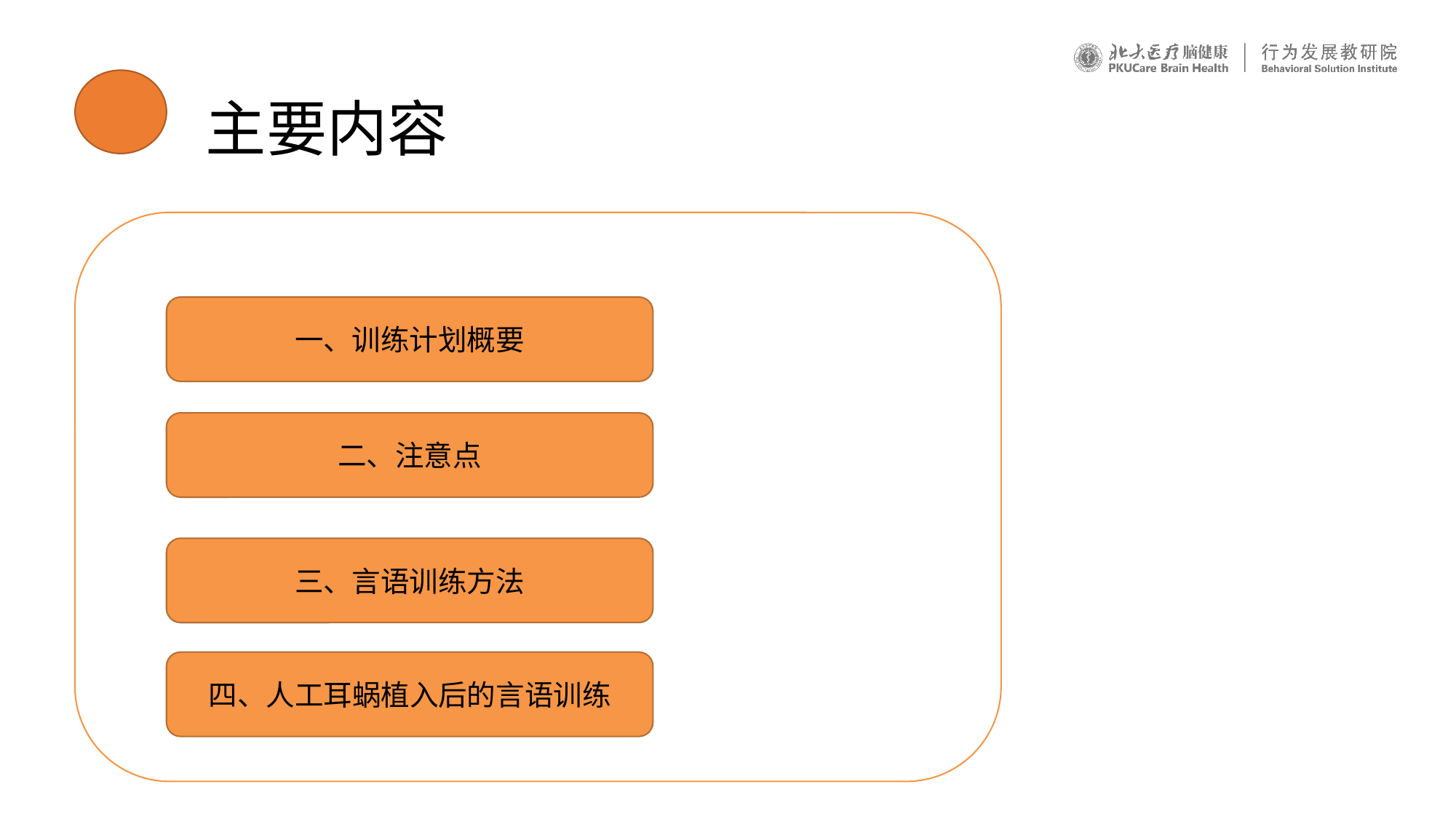

主要内容

一、训练计划概要
二、注意点
三、言语训练方法
四、人工耳蜗植入后的言语训练